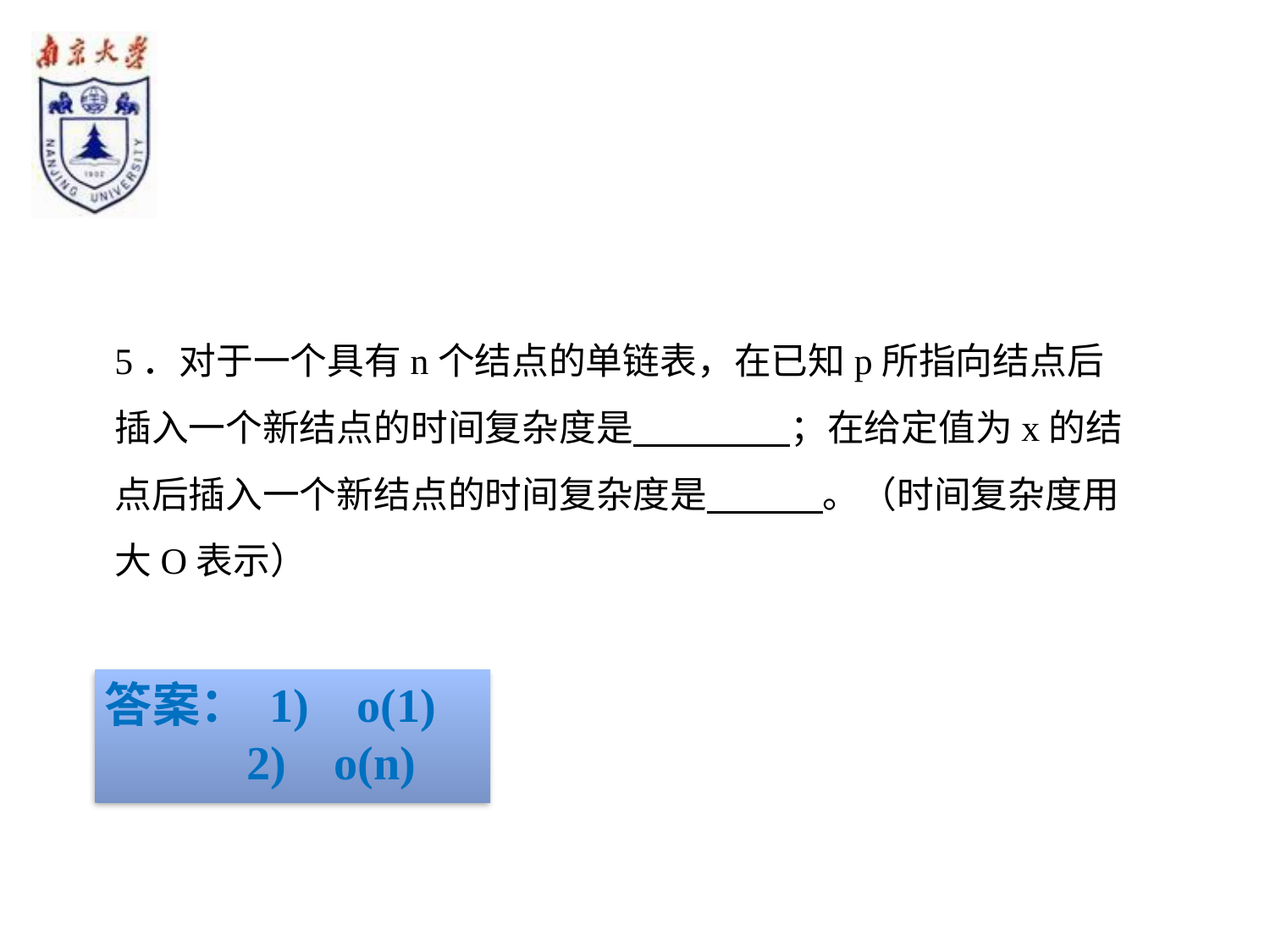

#
5．对于一个具有n个结点的单链表，在已知p所指向结点后插入一个新结点的时间复杂度是                   ；在给定值为x的结点后插入一个新结点的时间复杂度是              。（时间复杂度用大O表示）

答案： 1)    o(1)
            2)    o(n)